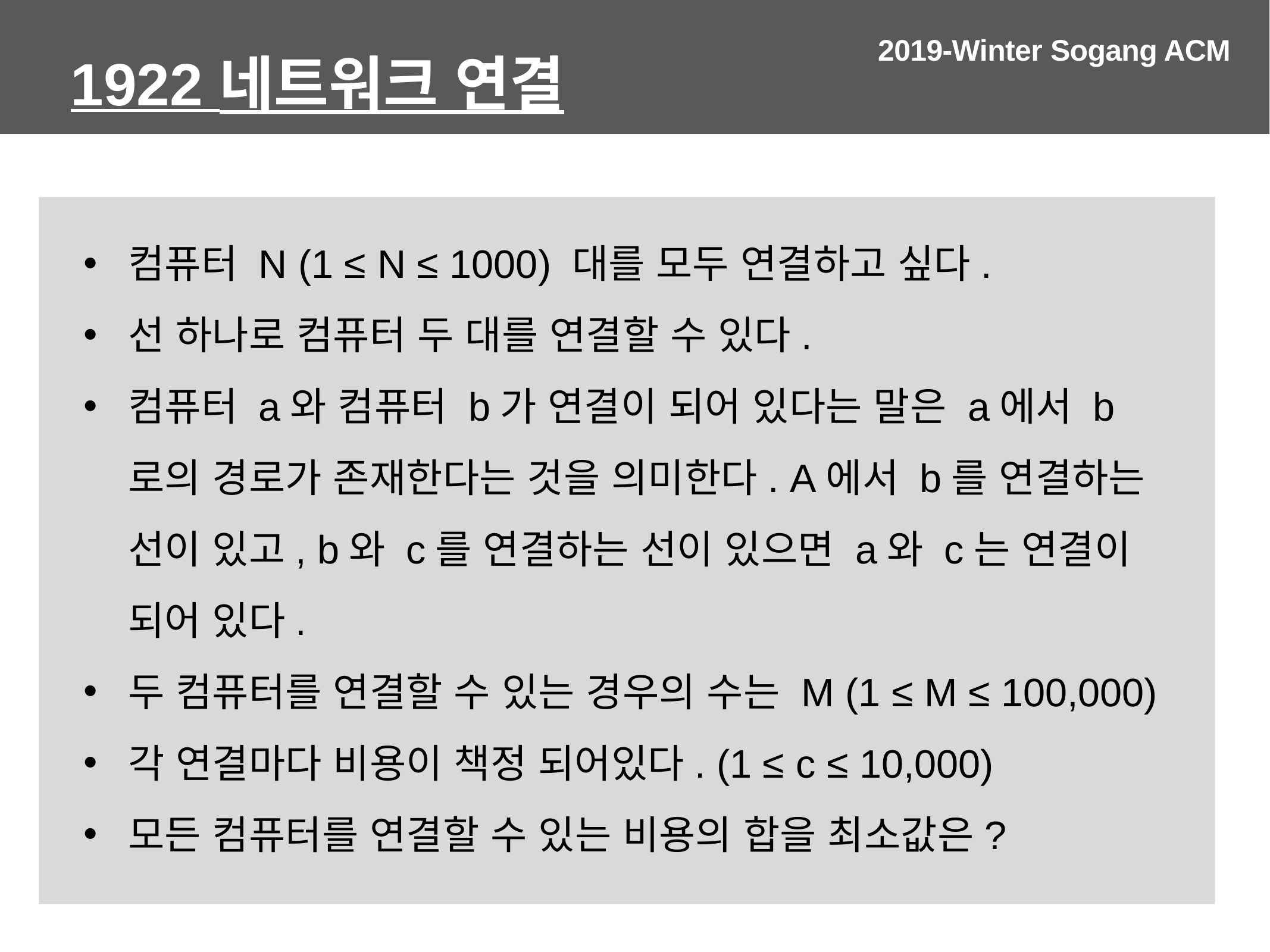

1922 네트워크 연결
컴퓨터 N (1 ≤ N ≤ 1000) 대를 모두 연결하고 싶다.
선 하나로 컴퓨터 두 대를 연결할 수 있다.
컴퓨터 a와 컴퓨터 b가 연결이 되어 있다는 말은 a에서 b로의 경로가 존재한다는 것을 의미한다. A에서 b를 연결하는 선이 있고, b와 c를 연결하는 선이 있으면 a와 c는 연결이 되어 있다.
두 컴퓨터를 연결할 수 있는 경우의 수는 M (1 ≤ M ≤ 100,000)
각 연결마다 비용이 책정 되어있다. (1 ≤ c ≤ 10,000)
모든 컴퓨터를 연결할 수 있는 비용의 합을 최소값은?